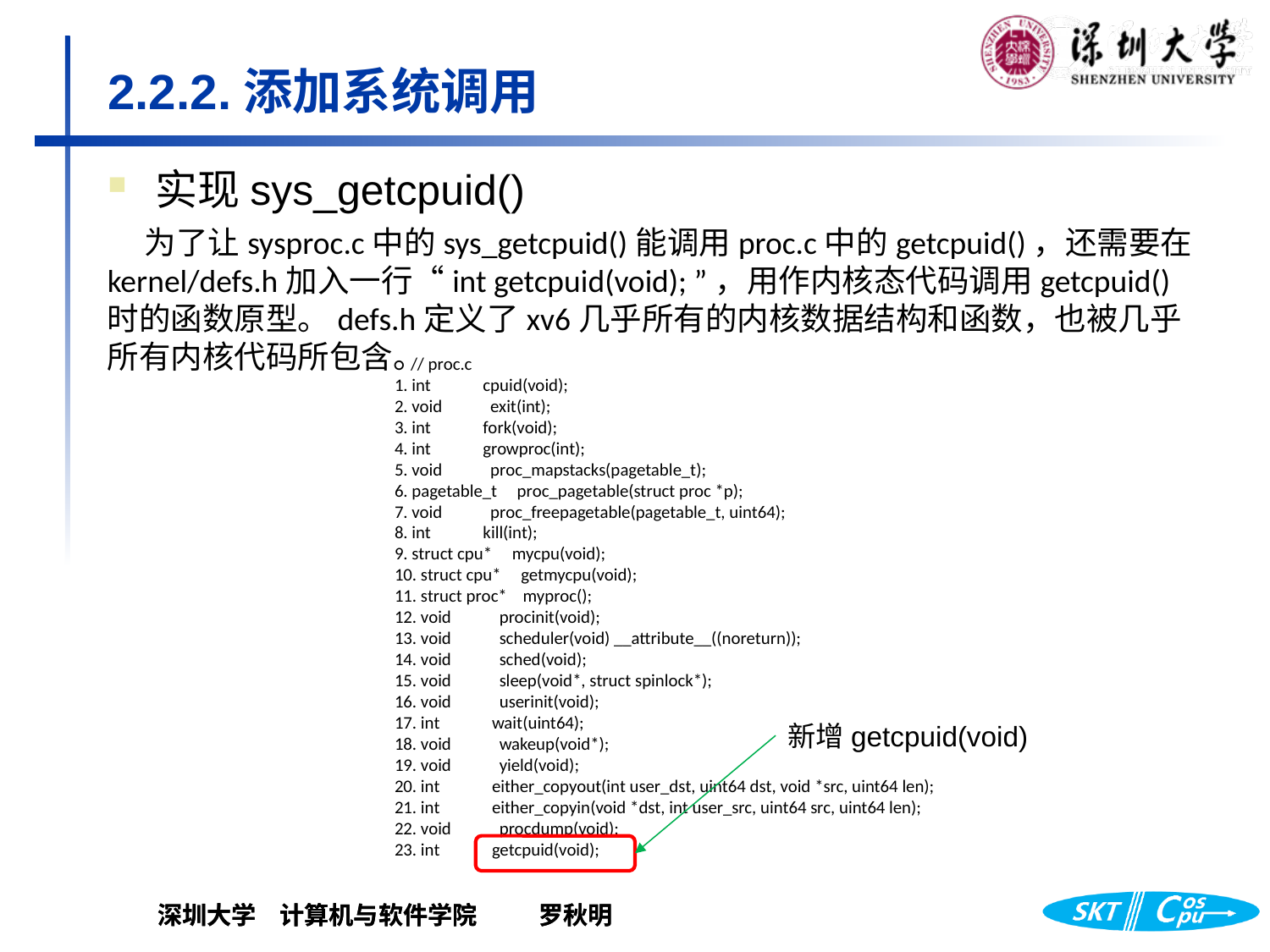

# 2.2.2.添加系统调用
实现sys_getcpuid()
为了让sysproc.c中的sys_getcpuid()能调用proc.c中的getcpuid()，还需要在kernel/defs.h加入一行“int getcpuid(void); ”，用作内核态代码调用getcpuid()时的函数原型。defs.h定义了xv6几乎所有的内核数据结构和函数，也被几乎所有内核代码所包含。
    // proc.c
1. int             cpuid(void);
2. void            exit(int);
3. int             fork(void);
4. int             growproc(int);
5. void            proc_mapstacks(pagetable_t);
6. pagetable_t     proc_pagetable(struct proc *p);
7. void            proc_freepagetable(pagetable_t, uint64);
8. int             kill(int);
9. struct cpu*     mycpu(void);
10. struct cpu*     getmycpu(void);
11. struct proc*    myproc();
12. void            procinit(void);
13. void            scheduler(void) __attribute__((noreturn));
14. void            sched(void);
15. void            sleep(void*, struct spinlock*);
16. void            userinit(void);
17. int             wait(uint64);
18. void            wakeup(void*);
19. void            yield(void);
20. int             either_copyout(int user_dst, uint64 dst, void *src, uint64 len);
21. int             either_copyin(void *dst, int user_src, uint64 src, uint64 len);
22. void            procdump(void);
23. int             getcpuid(void);
新增getcpuid(void)